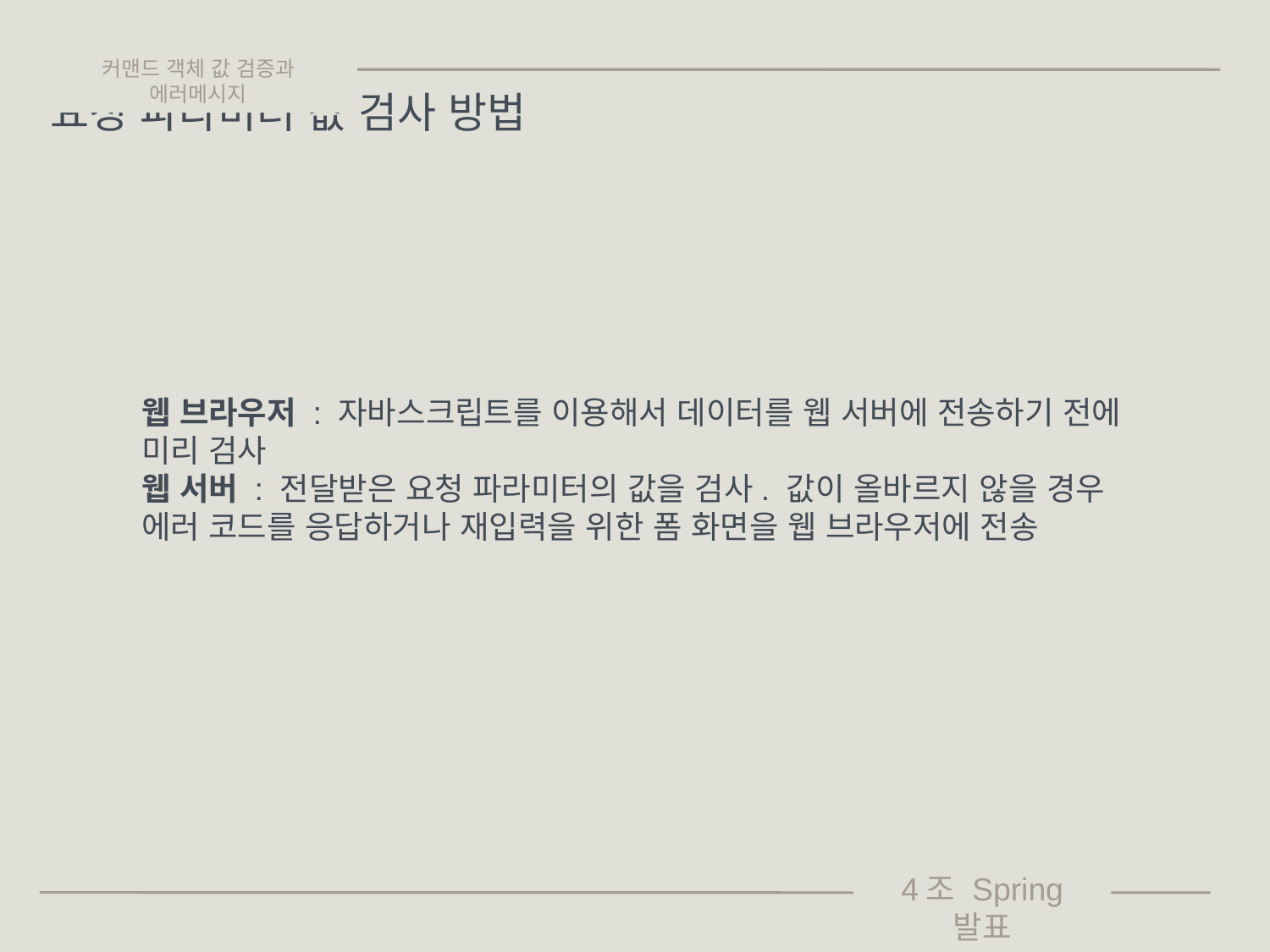

커맨드 객체 값 검증과 에러메시지
요청 파라미터 값 검사 방법
웹 브라우저 : 자바스크립트를 이용해서 데이터를 웹 서버에 전송하기 전에 미리 검사
웹 서버 : 전달받은 요청 파라미터의 값을 검사. 값이 올바르지 않을 경우 에러 코드를 응답하거나 재입력을 위한 폼 화면을 웹 브라우저에 전송

4조 Spring 발표